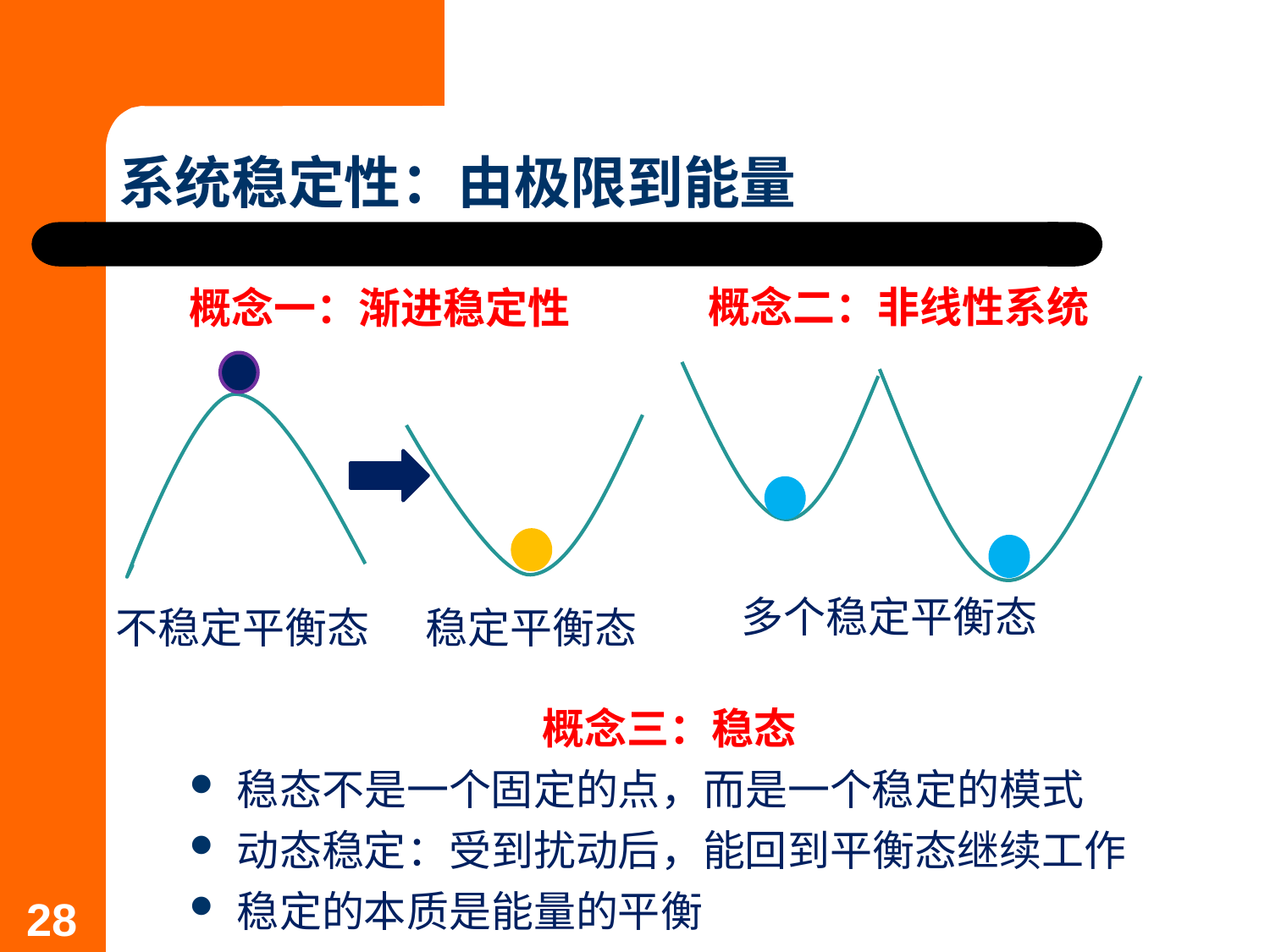

# 系统稳定性：由极限到能量
概念二：非线性系统
概念一：渐进稳定性

多个稳定平衡态
不稳定平衡态
稳定平衡态
概念三：稳态
稳态不是一个固定的点，而是一个稳定的模式
动态稳定：受到扰动后，能回到平衡态继续工作
稳定的本质是能量的平衡
28